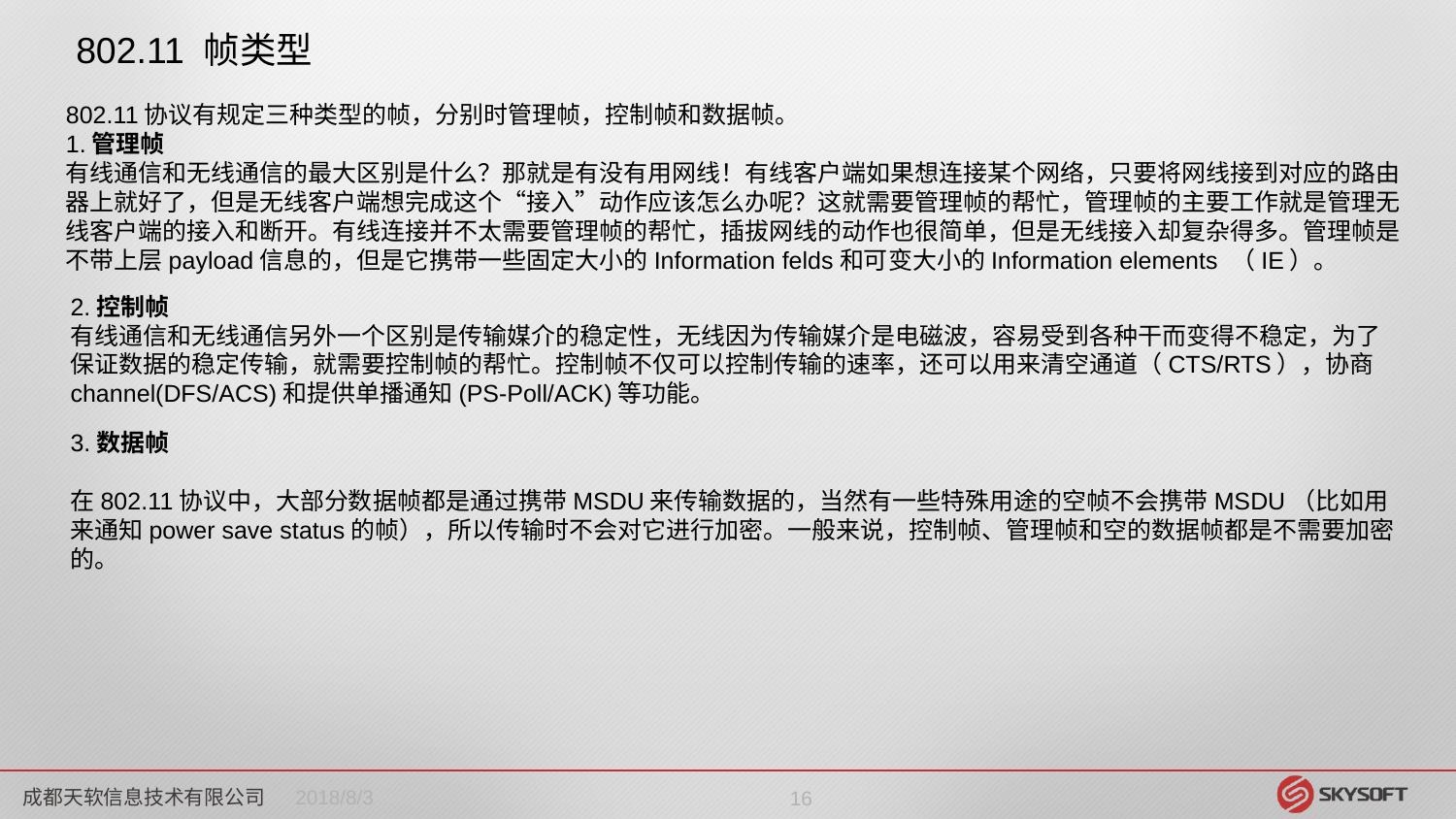

802.11 帧类型
802.11协议有规定三种类型的帧，分别时管理帧，控制帧和数据帧。
1.管理帧
有线通信和无线通信的最大区别是什么？那就是有没有用网线！有线客户端如果想连接某个网络，只要将网线接到对应的路由器上就好了，但是无线客户端想完成这个“接入”动作应该怎么办呢？这就需要管理帧的帮忙，管理帧的主要工作就是管理无线客户端的接入和断开。有线连接并不太需要管理帧的帮忙，插拔网线的动作也很简单，但是无线接入却复杂得多。管理帧是不带上层payload信息的，但是它携带一些固定大小的Information felds和可变大小的Information elements （IE）。
2.控制帧
有线通信和无线通信另外一个区别是传输媒介的稳定性，无线因为传输媒介是电磁波，容易受到各种干而变得不稳定，为了保证数据的稳定传输，就需要控制帧的帮忙。控制帧不仅可以控制传输的速率，还可以用来清空通道（CTS/RTS），协商channel(DFS/ACS)和提供单播通知(PS-Poll/ACK)等功能。
3.数据帧

在802.11协议中，大部分数据帧都是通过携带MSDU来传输数据的，当然有一些特殊用途的空帧不会携带MSDU（比如用来通知power save status的帧），所以传输时不会对它进行加密。一般来说，控制帧、管理帧和空的数据帧都是不需要加密的。
成都天软信息技术有限公司
2018/8/3
16